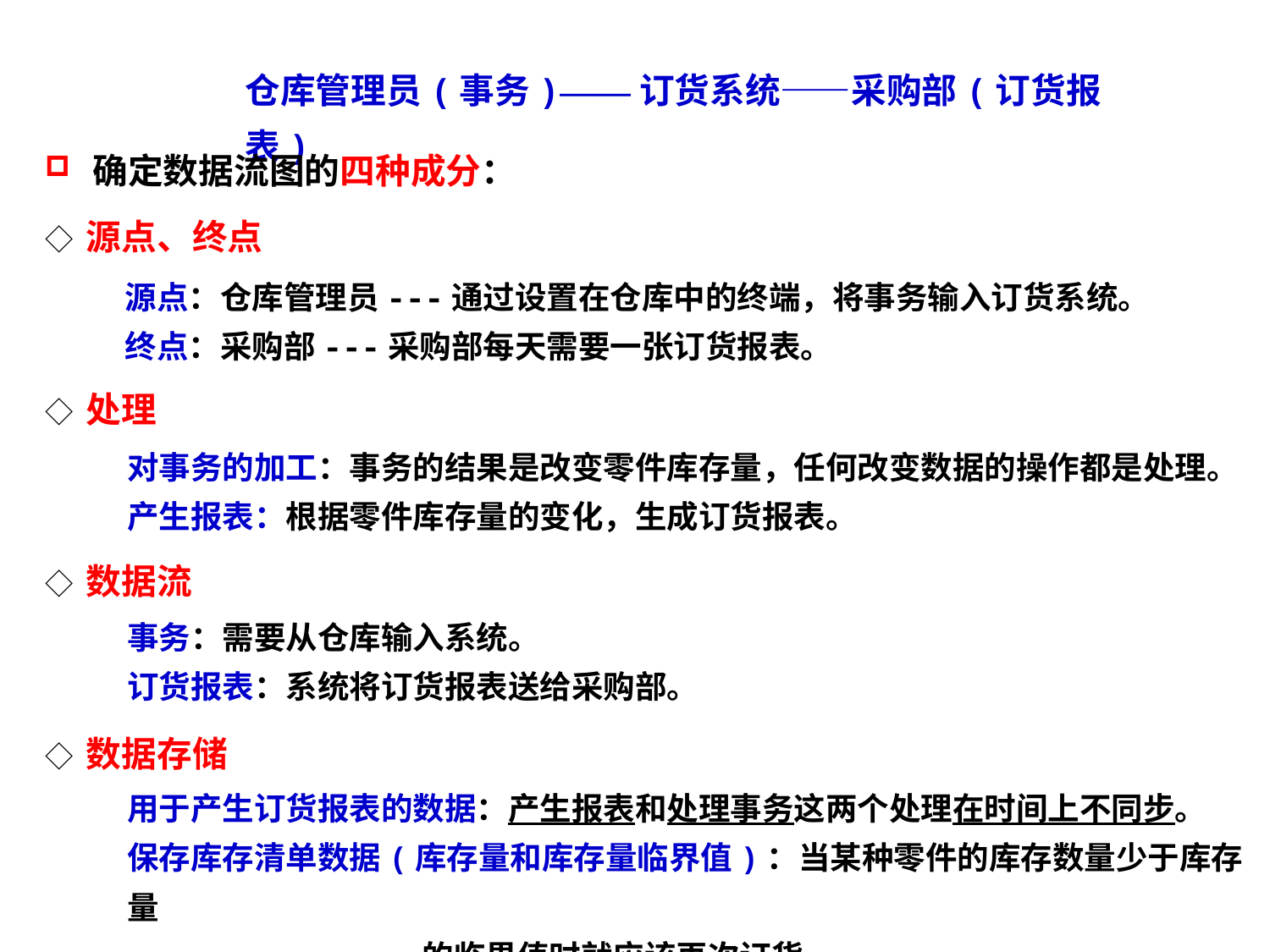

仓库管理员(事务)——订货系统——采购部(订货报表)
确定数据流图的四种成分：
◇ 源点、终点

◇ 处理

◇ 数据流

◇ 数据存储
源点：仓库管理员---通过设置在仓库中的终端，将事务输入订货系统。
终点：采购部---采购部每天需要一张订货报表。
对事务的加工：事务的结果是改变零件库存量，任何改变数据的操作都是处理。
产生报表：根据零件库存量的变化，生成订货报表。
事务：需要从仓库输入系统。
订货报表：系统将订货报表送给采购部。
用于产生订货报表的数据：产生报表和处理事务这两个处理在时间上不同步。
保存库存清单数据(库存量和库存量临界值)：当某种零件的库存数量少于库存量
                                        的临界值时就应该再次订货。